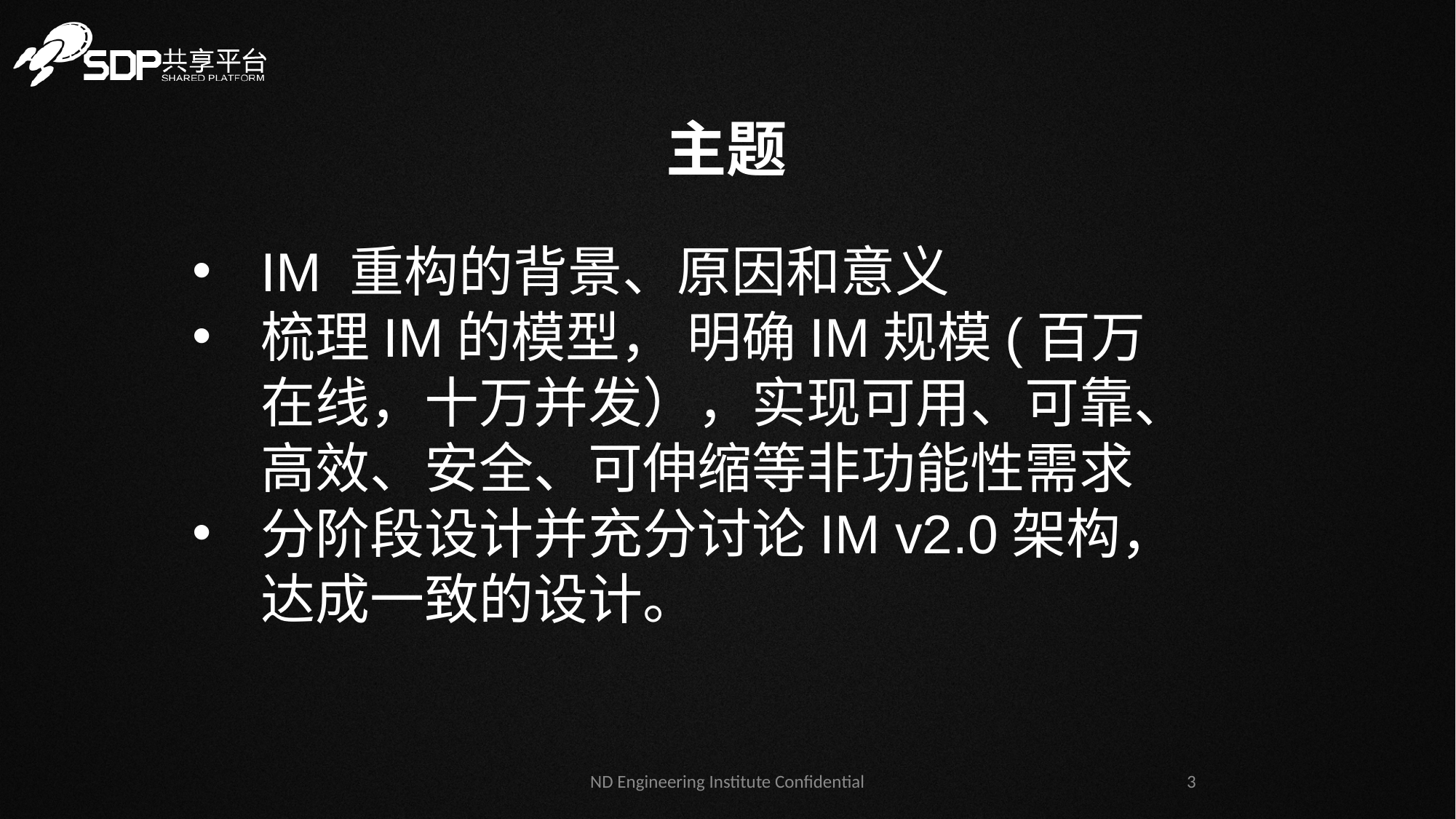

主题
IM 重构的背景、原因和意义
梳理IM的模型， 明确IM规模(百万在线，十万并发），实现可用、可靠、高效、安全、可伸缩等非功能性需求
分阶段设计并充分讨论IM v2.0架构，达成一致的设计。

ND Engineering Institute Confidential
3